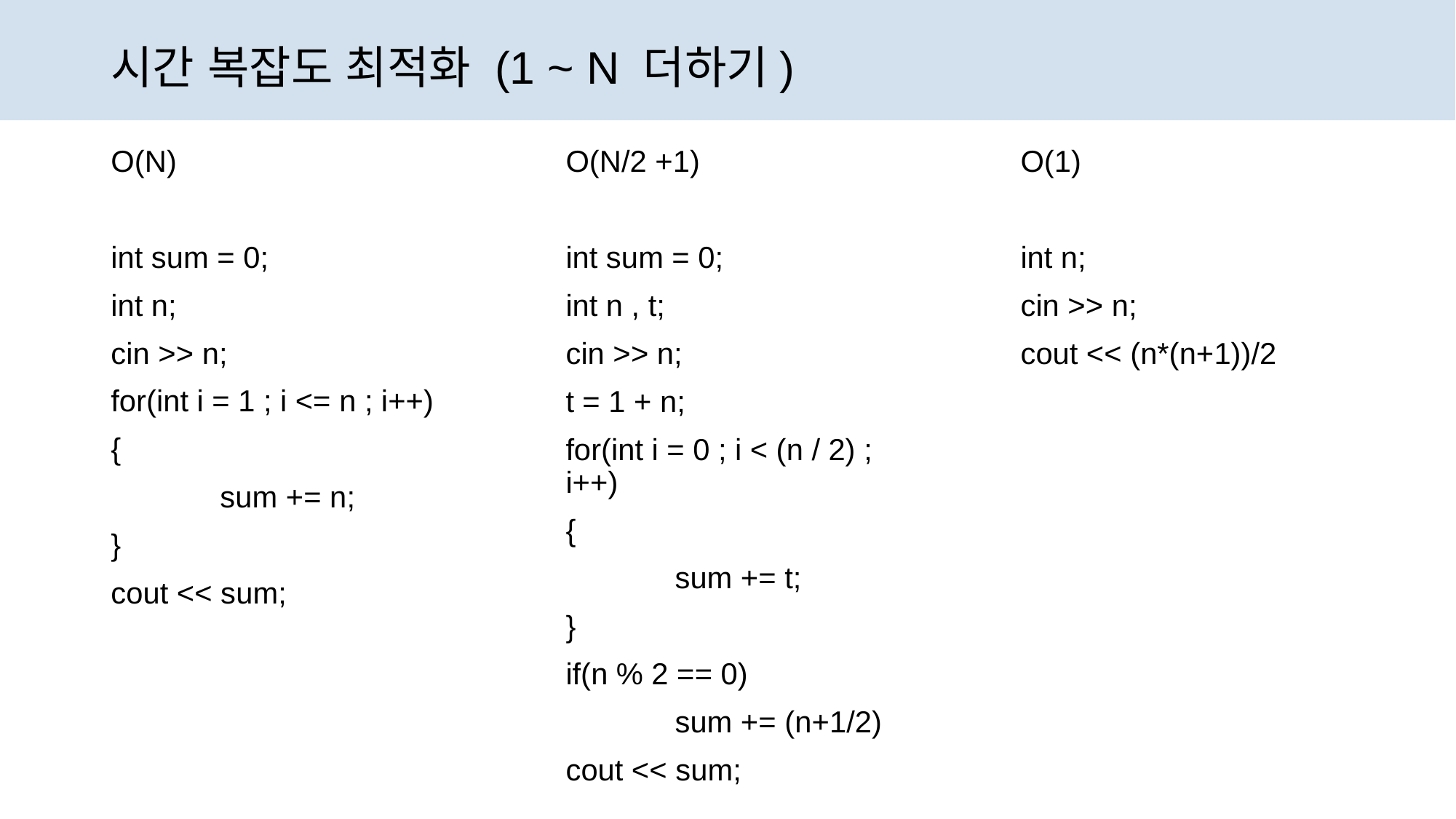

# 시간 복잡도 최적화 (1 ~ N 더하기)
O(1)

int n;
cin >> n;
cout << (n*(n+1))/2
O(N/2 +1)

int sum = 0;
int n , t;
cin >> n;
t = 1 + n;
for(int i = 0 ; i < (n / 2) ; i++)
{
	sum += t;
}
if(n % 2 == 0)
	sum += (n+1/2)
cout << sum;
O(N)

int sum = 0;
int n;
cin >> n;
for(int i = 1 ; i <= n ; i++)
{
	sum += n;
}
cout << sum;